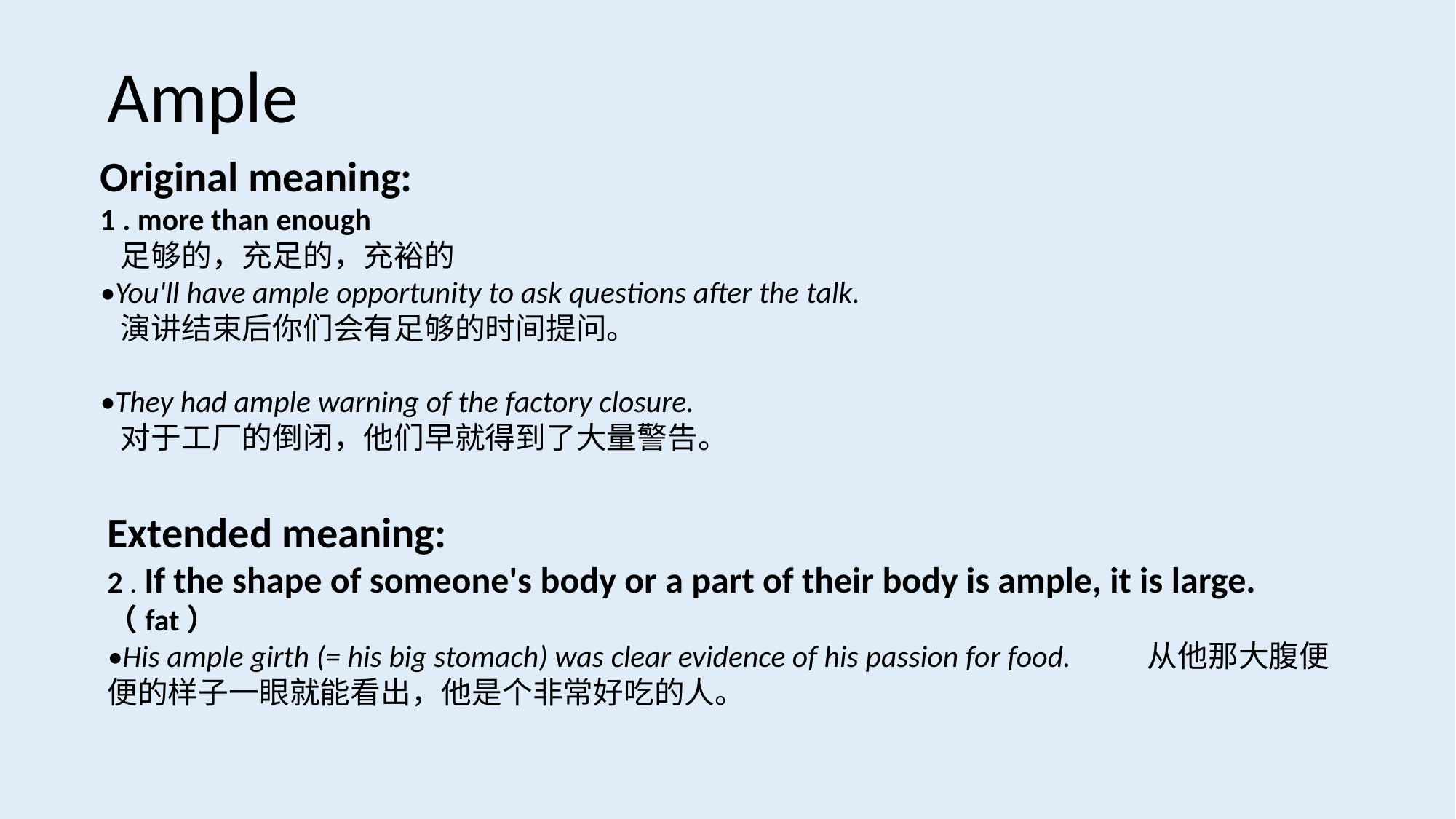

Ample
Original meaning:
1 . more than enough
  足够的，充足的，充裕的
•You'll have ample opportunity to ask questions after the talk.
  演讲结束后你们会有足够的时间提问。

•They had ample warning of the factory closure.
  对于工厂的倒闭，他们早就得到了大量警告。

Extended meaning:
2 . If the shape of someone's body or a part of their body is ample, it is large.（fat）
•His ample girth (= his big stomach) was clear evidence of his passion for food.          从他那大腹便便的样子一眼就能看出，他是个非常好吃的人。